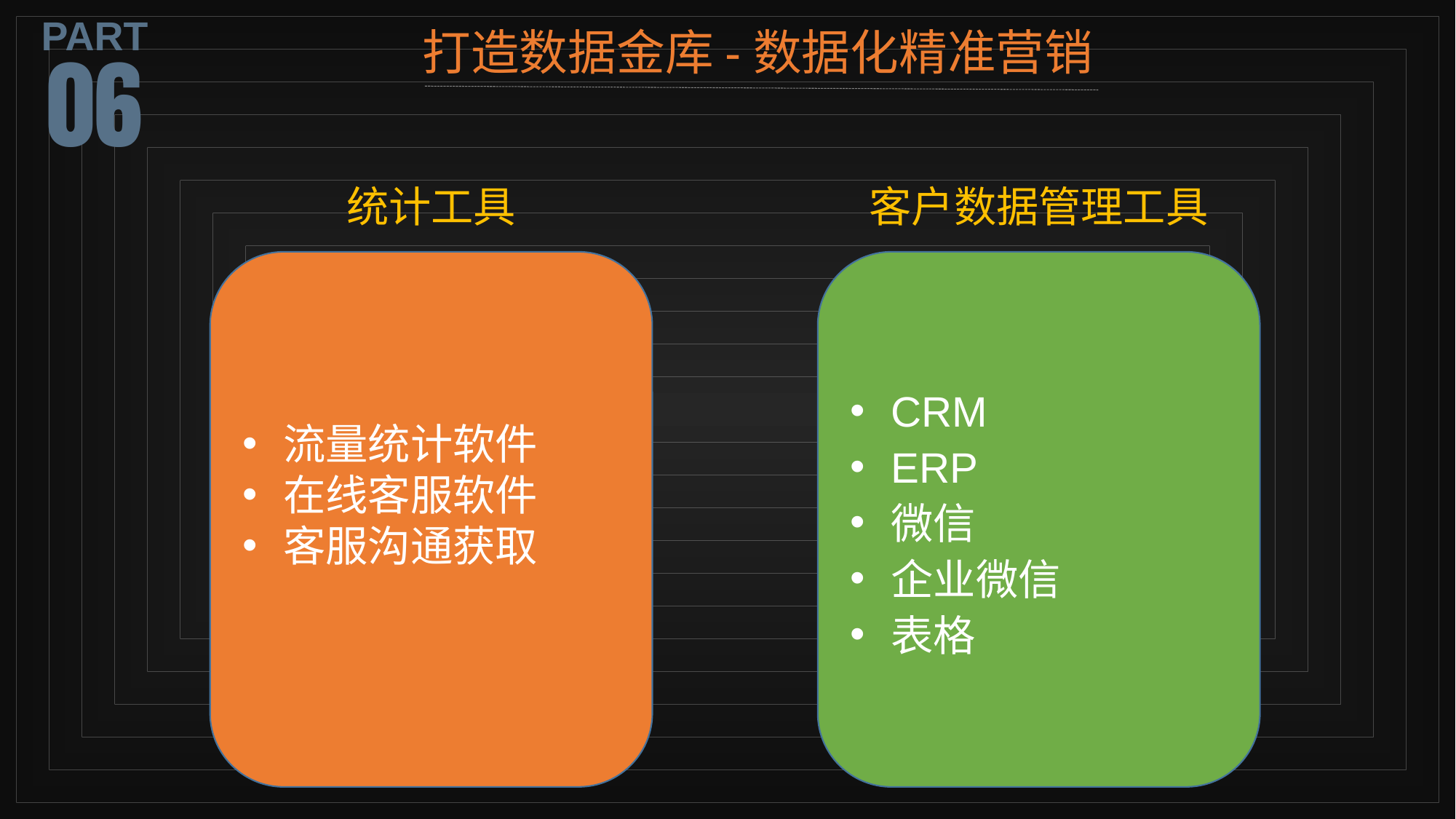

PART
打造数据金库-数据化精准营销
06
统计工具
客户数据管理工具
流量统计软件
在线客服软件
客服沟通获取

CRM
ERP
微信
企业微信
表格